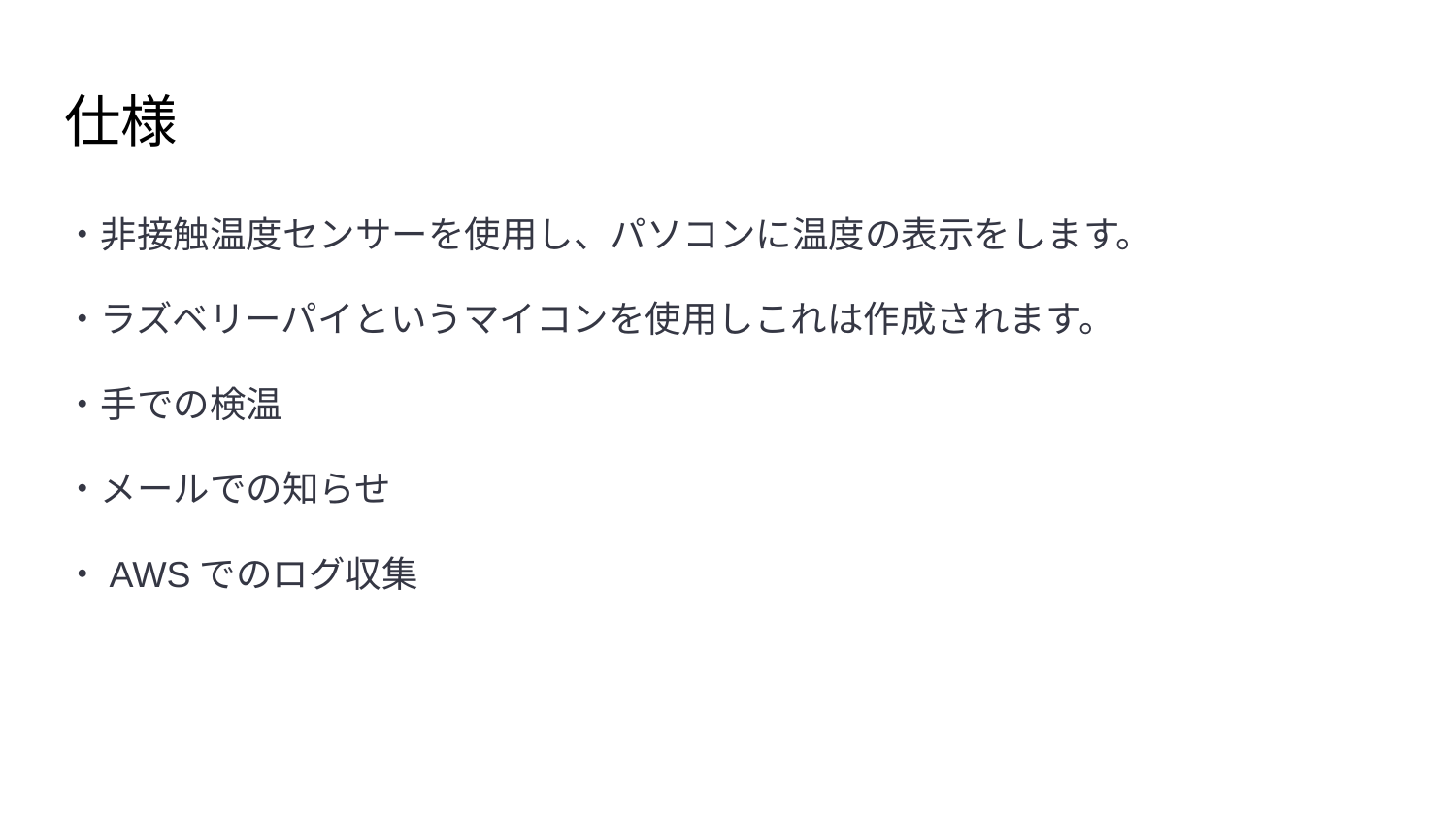

# 仕様
・非接触温度センサーを使用し、パソコンに温度の表示をします。
・ラズベリーパイというマイコンを使用しこれは作成されます。
・手での検温
・メールでの知らせ
・AWSでのログ収集